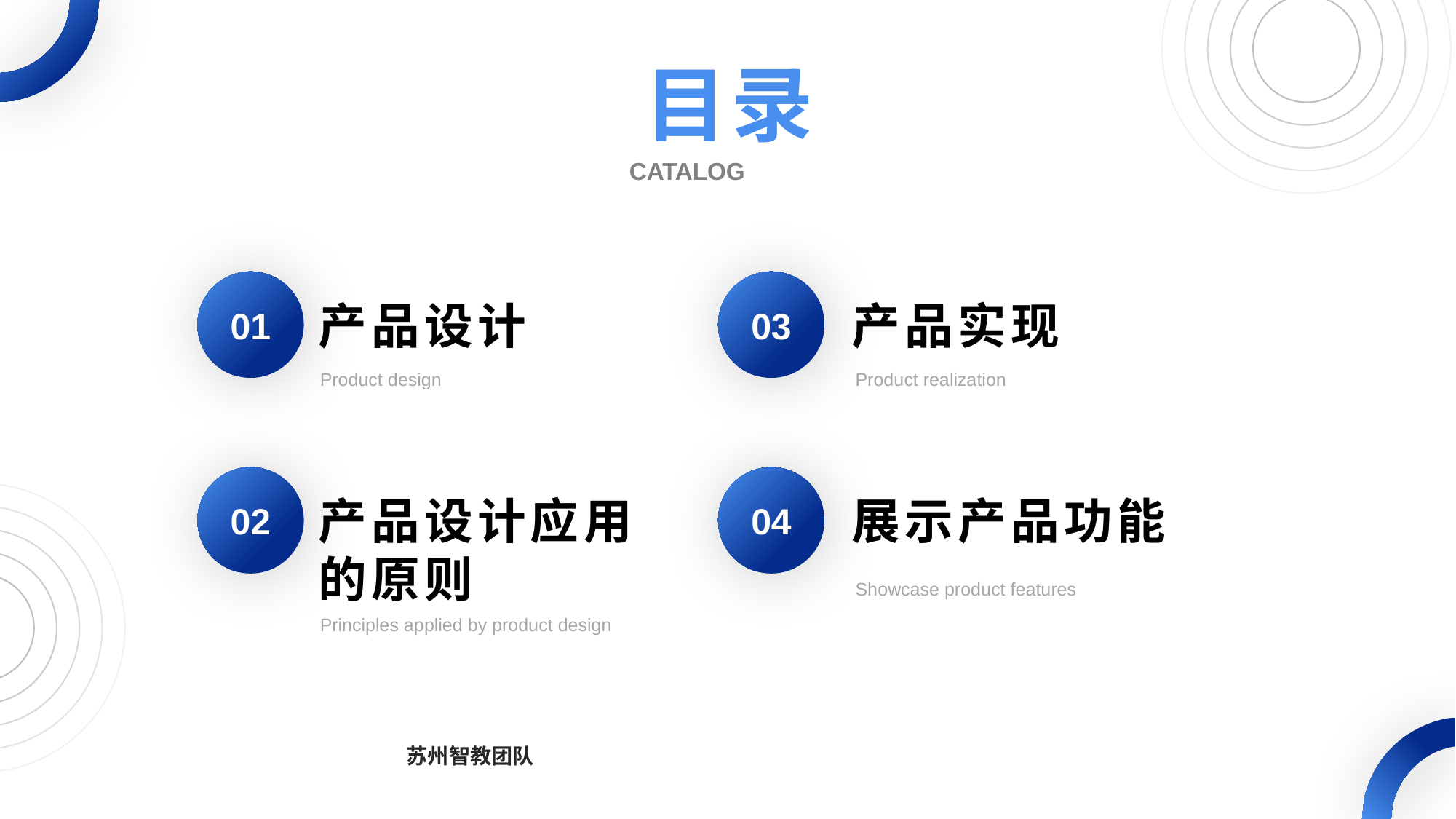

行业PPT模板http://www.1ppt.com/hangye/

目录
CATALOG
01
03
产品设计
产品实现
Product design
Product realization

02
04
产品设计应用的原则
展示产品功能
Showcase product features
Principles applied by product design

苏州智教团队